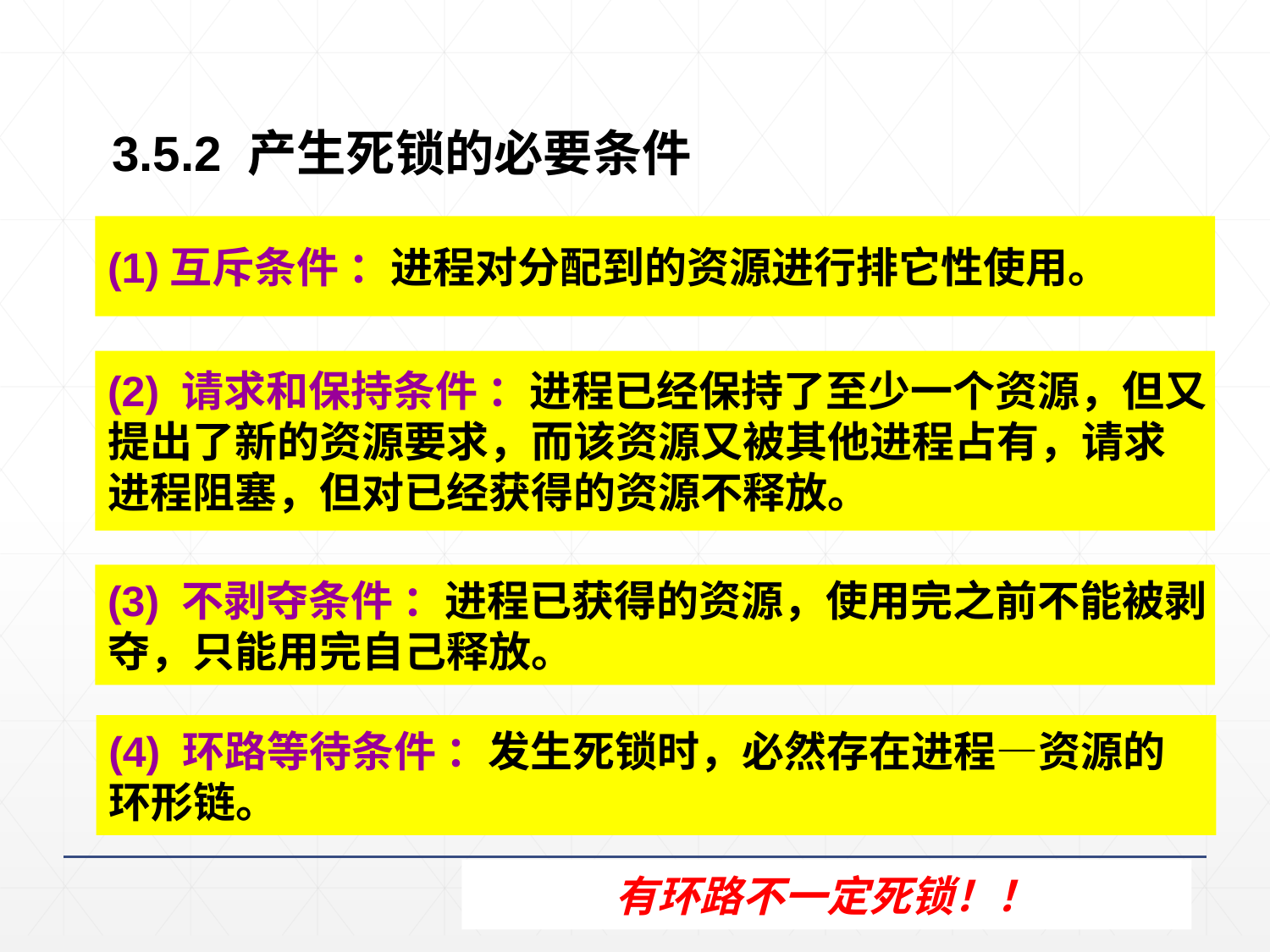

143
3.5.2 产生死锁的必要条件
(1)互斥条件 ：进程对分配到的资源进行排它性使用。
(2) 请求和保持条件 ：进程已经保持了至少一个资源，但又
提出了新的资源要求，而该资源又被其他进程占有，请求
进程阻塞，但对已经获得的资源不释放。
(3) 不剥夺条件 ：进程已获得的资源，使用完之前不能被剥
夺，只能用完自己释放。
(4) 环路等待条件 ：发生死锁时，必然存在进程—资源的
环形链。
有环路不一定死锁！！